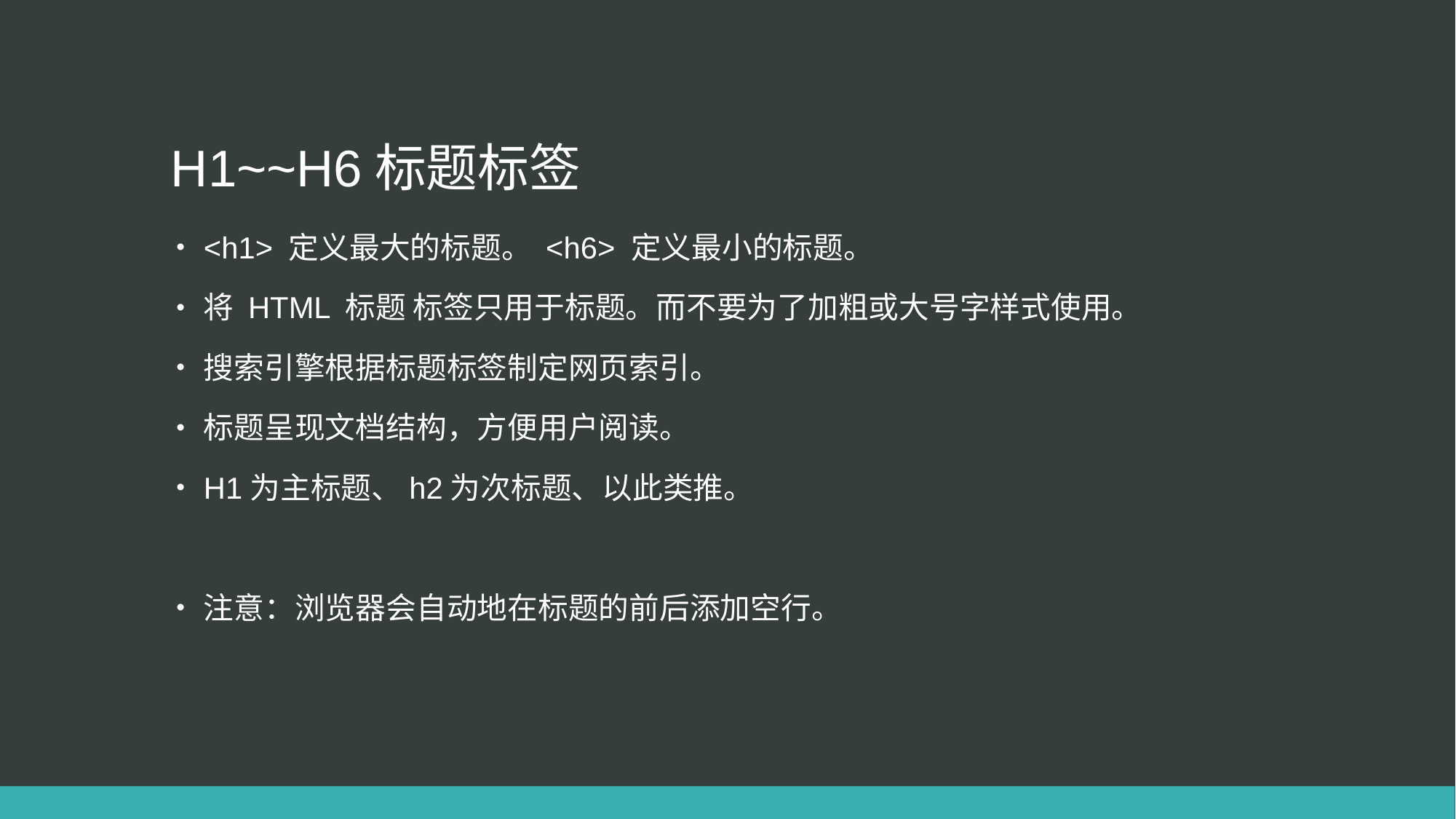

# H1~~H6标题标签
<h1> 定义最大的标题。 <h6> 定义最小的标题。
将 HTML 标题 标签只用于标题。而不要为了加粗或大号字样式使用。
搜索引擎根据标题标签制定网页索引。
标题呈现文档结构，方便用户阅读。
H1为主标题、h2为次标题、以此类推。

注意：浏览器会自动地在标题的前后添加空行。